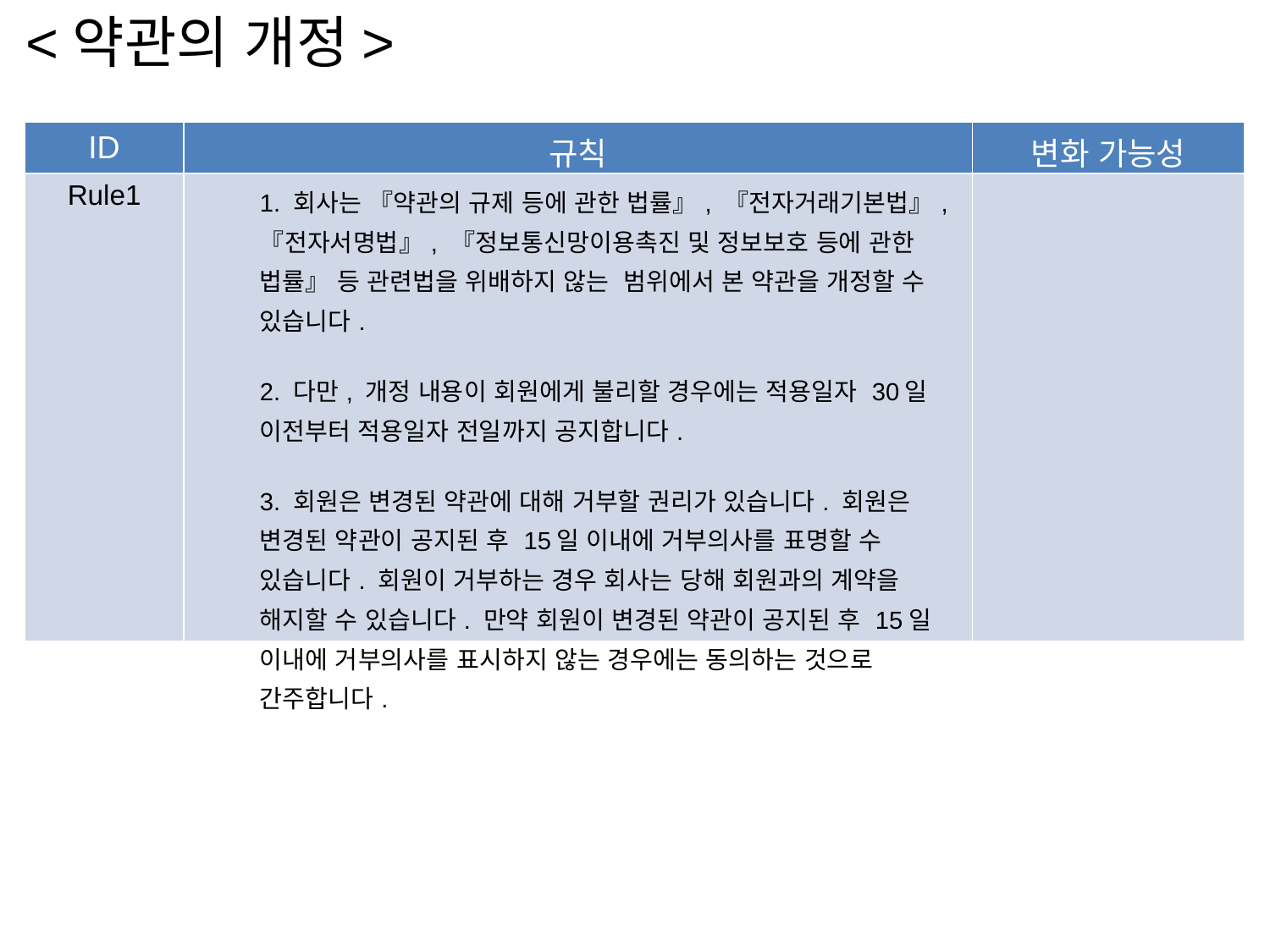

<약관의 개정>
| ID | 규칙 | 변화 가능성 |
| --- | --- | --- |
| Rule1 | 1. 회사는 『약관의 규제 등에 관한 법률』, 『전자거래기본법』, 『전자서명법』, 『정보통신망이용촉진 및 정보보호 등에 관한 법률』 등 관련법을 위배하지 않는 범위에서 본 약관을 개정할 수 있습니다. 2. 다만, 개정 내용이 회원에게 불리할 경우에는 적용일자 30일 이전부터 적용일자 전일까지 공지합니다. 3. 회원은 변경된 약관에 대해 거부할 권리가 있습니다. 회원은 변경된 약관이 공지된 후 15일 이내에 거부의사를 표명할 수 있습니다. 회원이 거부하는 경우 회사는 당해 회원과의 계약을 해지할 수 있습니다. 만약 회원이 변경된 약관이 공지된 후 15일 이내에 거부의사를 표시하지 않는 경우에는 동의하는 것으로 간주합니다. |  |